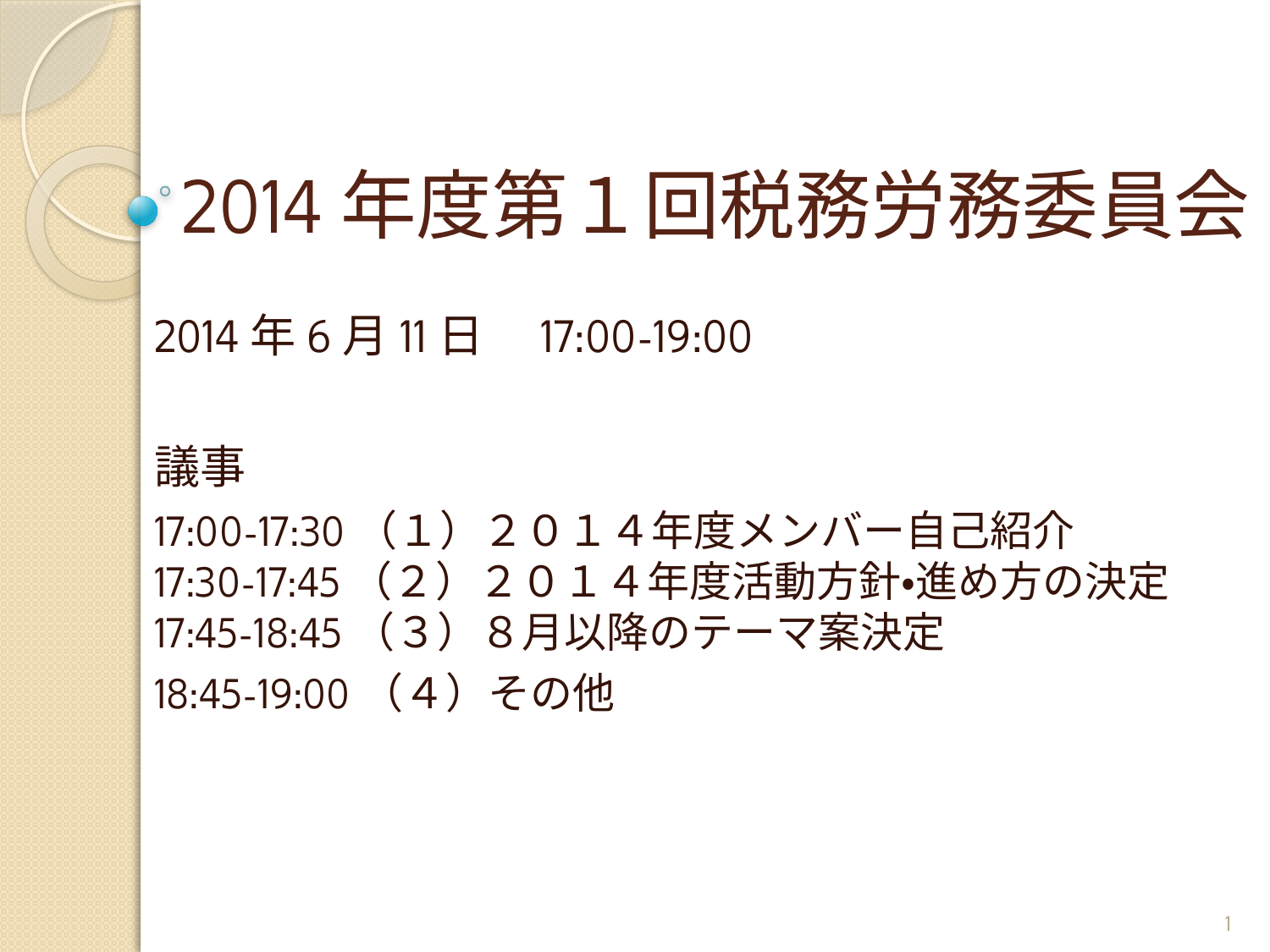

# 2014年度第１回税務労務委員会
2014年6月11日　17:00-19:00

議事
17:00-17:30（１）２０１４年度メンバー自己紹介
17:30-17:45（２）２０１４年度活動方針・進め方の決定
17:45-18:45（３）８月以降のテーマ案決定
18:45-19:00（４）その他

1